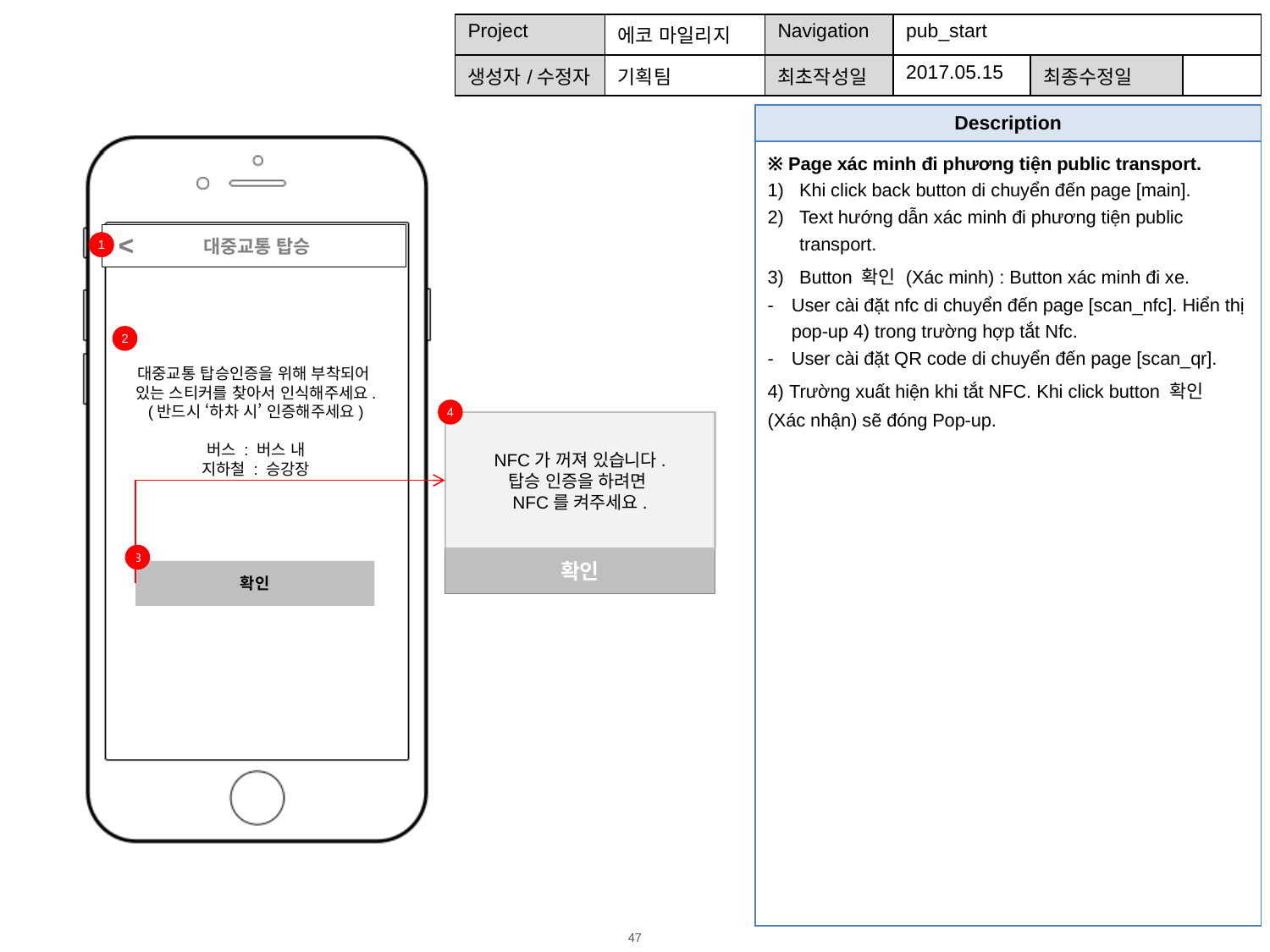

| Project | 에코 마일리지 | Navigation | pub\_start |  |  |
| --- | --- | --- | --- | --- | --- |
| 생성자/수정자 | 기획팀 | 최초작성일 | 2017.05.15 | 최종수정일 |  |
| Description |
| --- |
| ※ Page xác minh đi phương tiện public transport. Khi click back button di chuyển đến page [main]. Text hướng dẫn xác minh đi phương tiện public transport. Button 확인 (Xác minh) : Button xác minh đi xe. User cài đặt nfc di chuyển đến page [scan\_nfc]. Hiển thị pop-up 4) trong trường hợp tắt Nfc. User cài đặt QR code di chuyển đến page [scan\_qr]. 4) Trường xuất hiện khi tắt NFC. Khi click button 확인 (Xác nhận) sẽ đóng Pop-up. |
<
<
                 대중교통 탑승
1
1
2
대중교통 탑승인증을 위해 부착되어
있는 스티커를 찾아서 인식해주세요.
(반드시 ‘하차 시’ 인증해주세요)

버스 : 버스 내
지하철 : 승강장
4
NFC가 꺼져 있습니다.
탑승 인증을 하려면
NFC를 켜주세요.
3
확인
확인